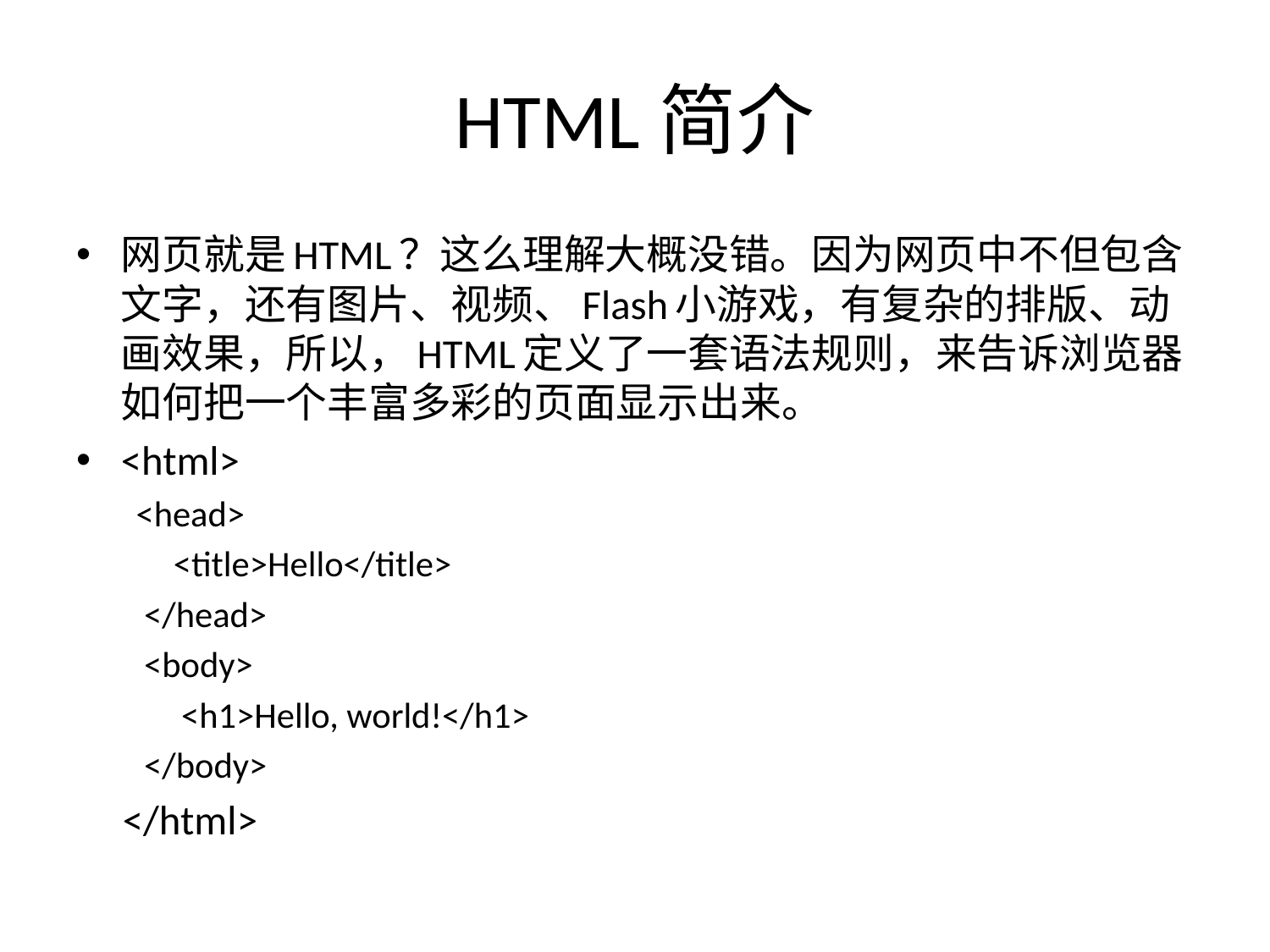

# HTML简介
网页就是HTML？这么理解大概没错。因为网页中不但包含文字，还有图片、视频、Flash小游戏，有复杂的排版、动画效果，所以，HTML定义了一套语法规则，来告诉浏览器如何把一个丰富多彩的页面显示出来。
<html>
<head>
	<title>Hello</title>
 </head>
 <body>
	 <h1>Hello, world!</h1>
 </body>
     </html>